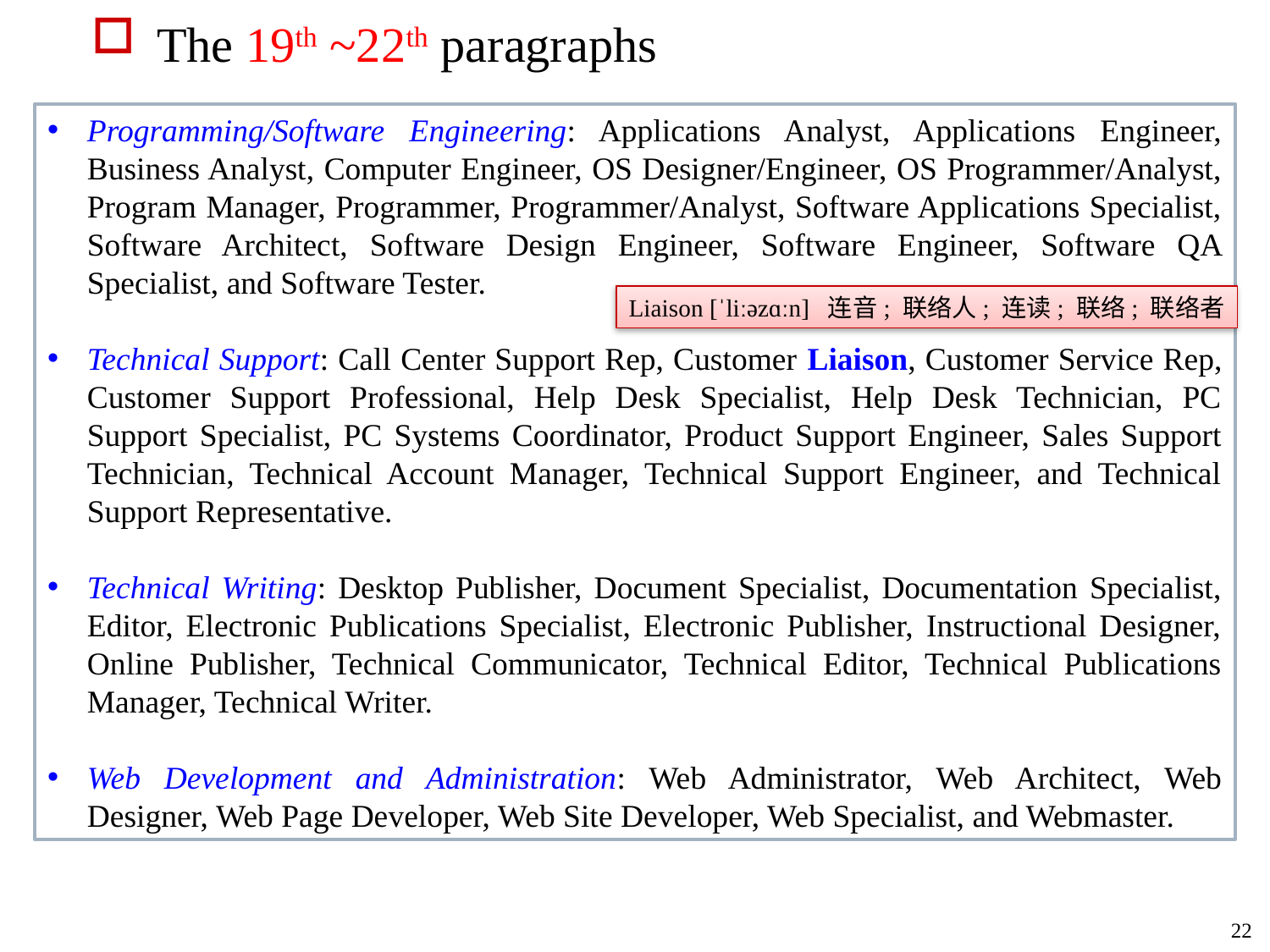

The 19th ~22th paragraphs
Programming/Software Engineering: Applications Analyst, Applications Engineer, Business Analyst, Computer Engineer, OS Designer/Engineer, OS Programmer/Analyst, Program Manager, Programmer, Programmer/Analyst, Software Applications Specialist, Software Architect, Software Design Engineer, Software Engineer, Software QA Specialist, and Software Tester.

Technical Support: Call Center Support Rep, Customer Liaison, Customer Service Rep, Customer Support Professional, Help Desk Specialist, Help Desk Technician, PC Support Specialist, PC Systems Coordinator, Product Support Engineer, Sales Support Technician, Technical Account Manager, Technical Support Engineer, and Technical Support Representative.

Technical Writing: Desktop Publisher, Document Specialist, Documentation Specialist, Editor, Electronic Publications Specialist, Electronic Publisher, Instructional Designer, Online Publisher, Technical Communicator, Technical Editor, Technical Publications Manager, Technical Writer.

Web Development and Administration: Web Administrator, Web Architect, Web Designer, Web Page Developer, Web Site Developer, Web Specialist, and Webmaster.
Liaison [ˈliːəzɑːn]  连音; 联络人; 连读; 联络; 联络者
22